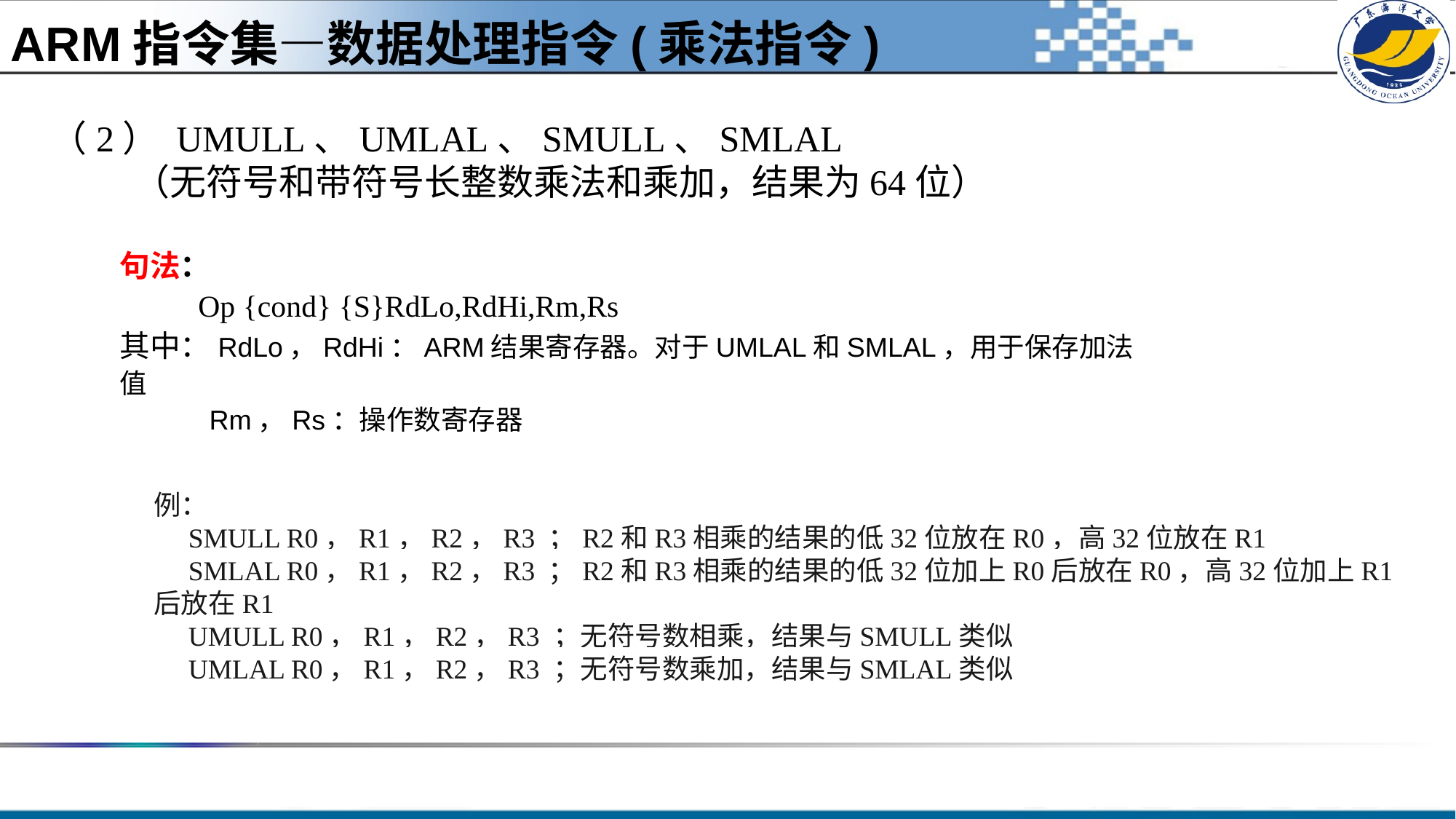

ARM指令集—数据处理指令(乘法指令)
（2） UMULL、UMLAL、SMULL、SMLAL
         （无符号和带符号长整数乘法和乘加，结果为64位）
句法：
          Op {cond} {S}RdLo,RdHi,Rm,Rs
其中：RdLo，RdHi：ARM结果寄存器。对于UMLAL和SMLAL，用于保存加法值
             Rm，Rs：操作数寄存器
例：
     SMULL R0，R1，R2，R3 ；R2和R3相乘的结果的低32位放在R0，高32位放在R1
     SMLAL R0，R1，R2，R3 ；R2和R3相乘的结果的低32位加上R0后放在R0，高32位加上R1后放在R1
     UMULL R0，R1，R2，R3 ；无符号数相乘，结果与SMULL类似
     UMLAL R0，R1，R2，R3 ；无符号数乘加，结果与SMLAL类似

64